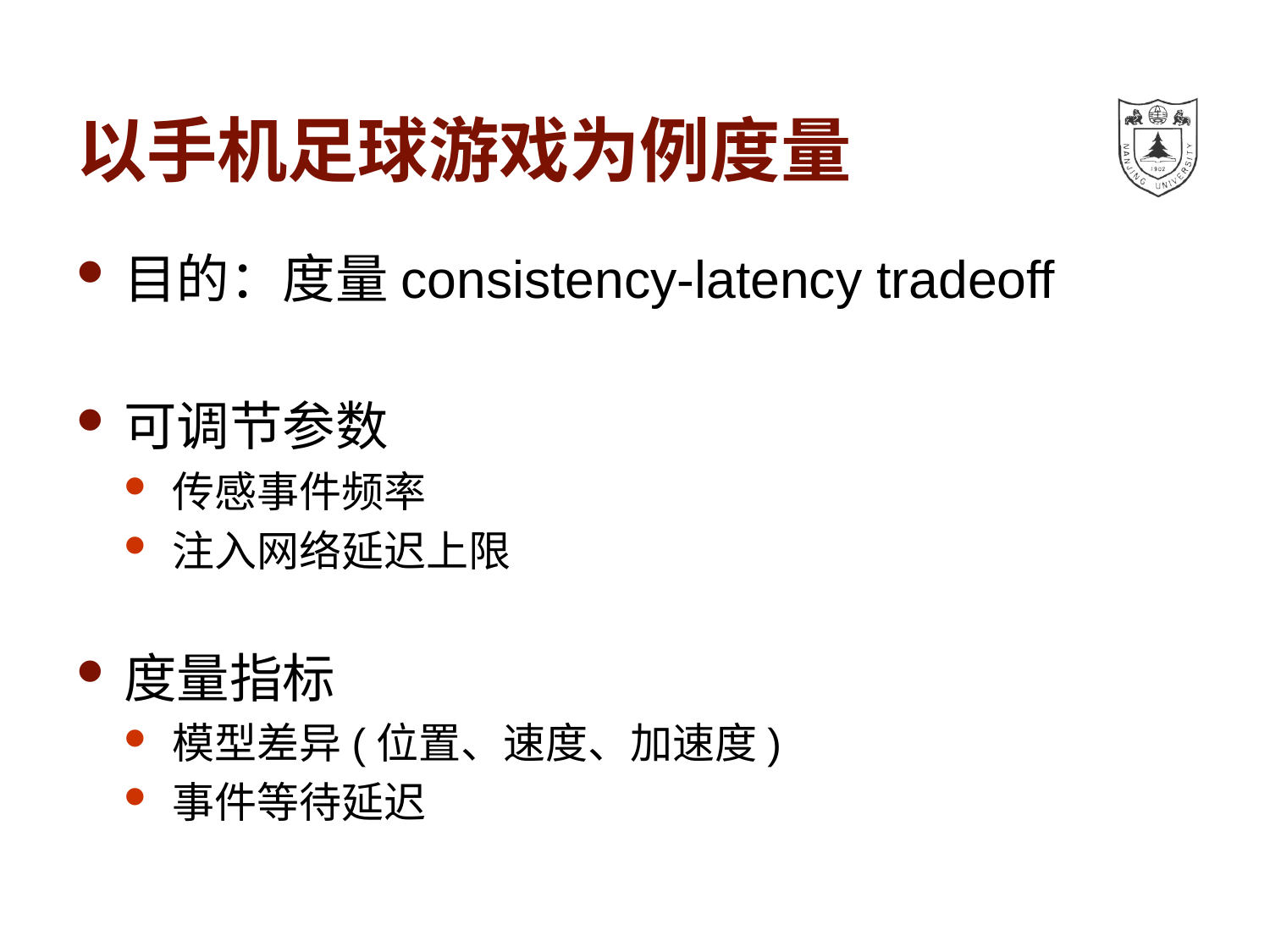

# 以手机足球游戏为例度量
目的：度量consistency-latency tradeoff

可调节参数
传感事件频率
注入网络延迟上限

度量指标
模型差异(位置、速度、加速度)
事件等待延迟